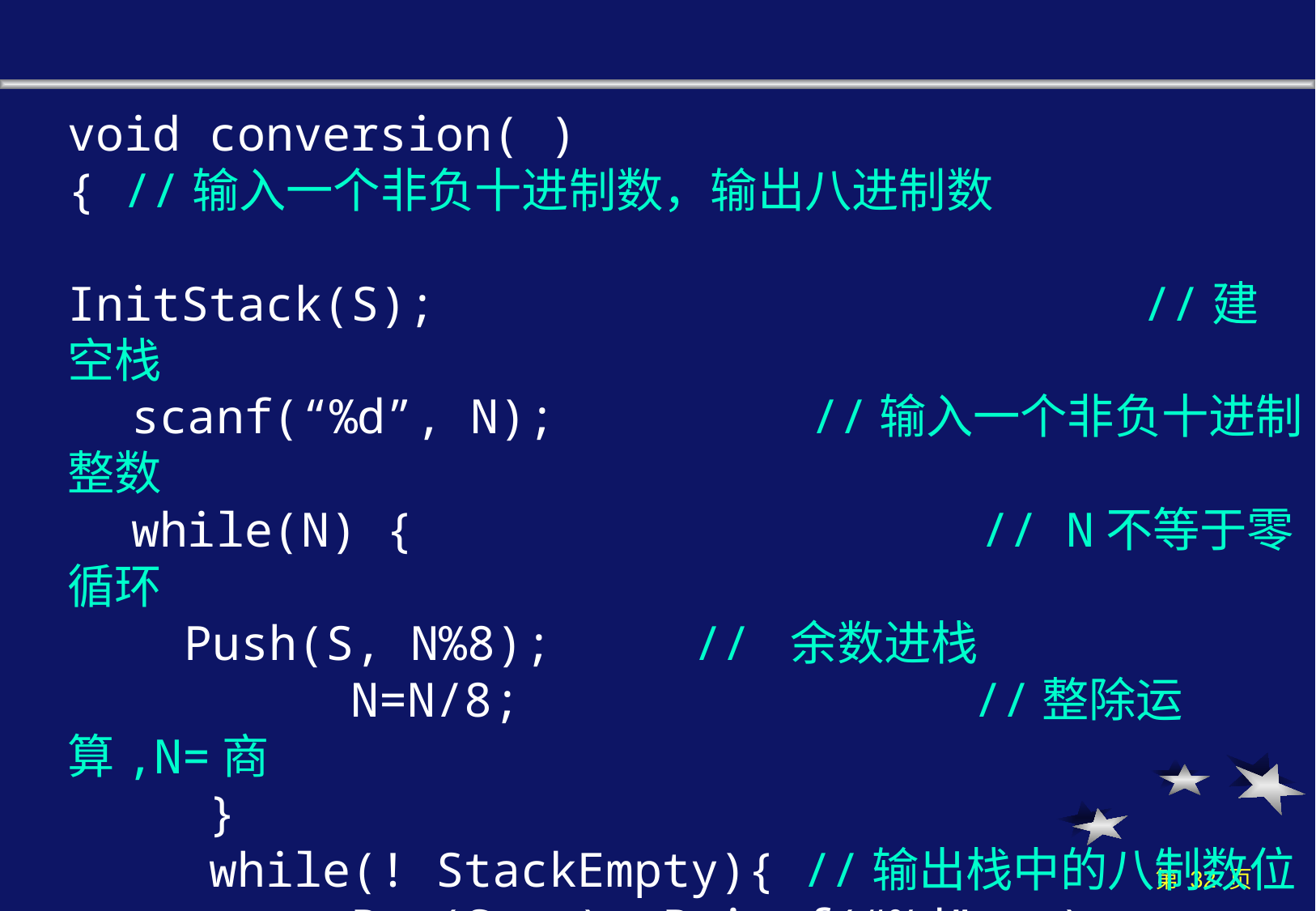

void conversion( )
{ //输入一个非负十进制数，输出八进制数
     InitStack(S);                         //建空栈
     scanf(“%d”, N);         //输入一个非负十进制整数
     while(N) {                    // N不等于零循环
          Push(S, N%8);     // 余数进栈
          N=N/8;                //整除运算,N=商
     }
     while(! StackEmpty){ //输出栈中的八制数位
          Pop(S, e); Printf(“%d”, e);
     }
     DestroyStack(S); /
}//conversion